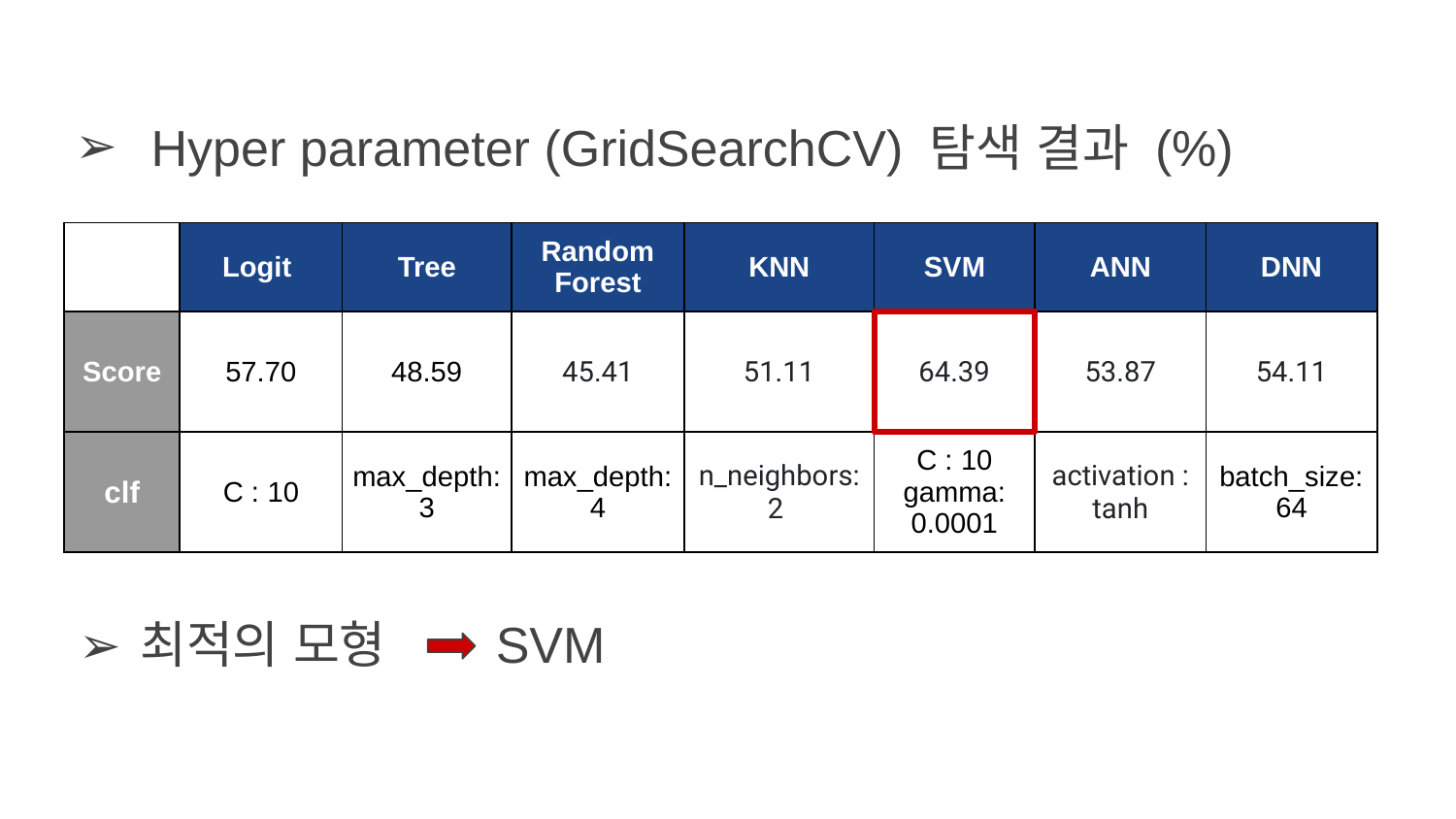

# Hyper parameter (GridSearchCV) 탐색 결과 (%)
|  | Logit | Tree | Random Forest | KNN | SVM | ANN | DNN |
| --- | --- | --- | --- | --- | --- | --- | --- |
| Score | 57.70 | 48.59 | 45.41 | 51.11 | 64.39 | 53.87 | 54.11 |
| clf | C : 10 | max\_depth:3 | max\_depth:4 | n\_neighbors: 2 | C : 10 gamma: 0.0001 | activation : tanh | batch\_size: 64 |

최적의 모형       SVM